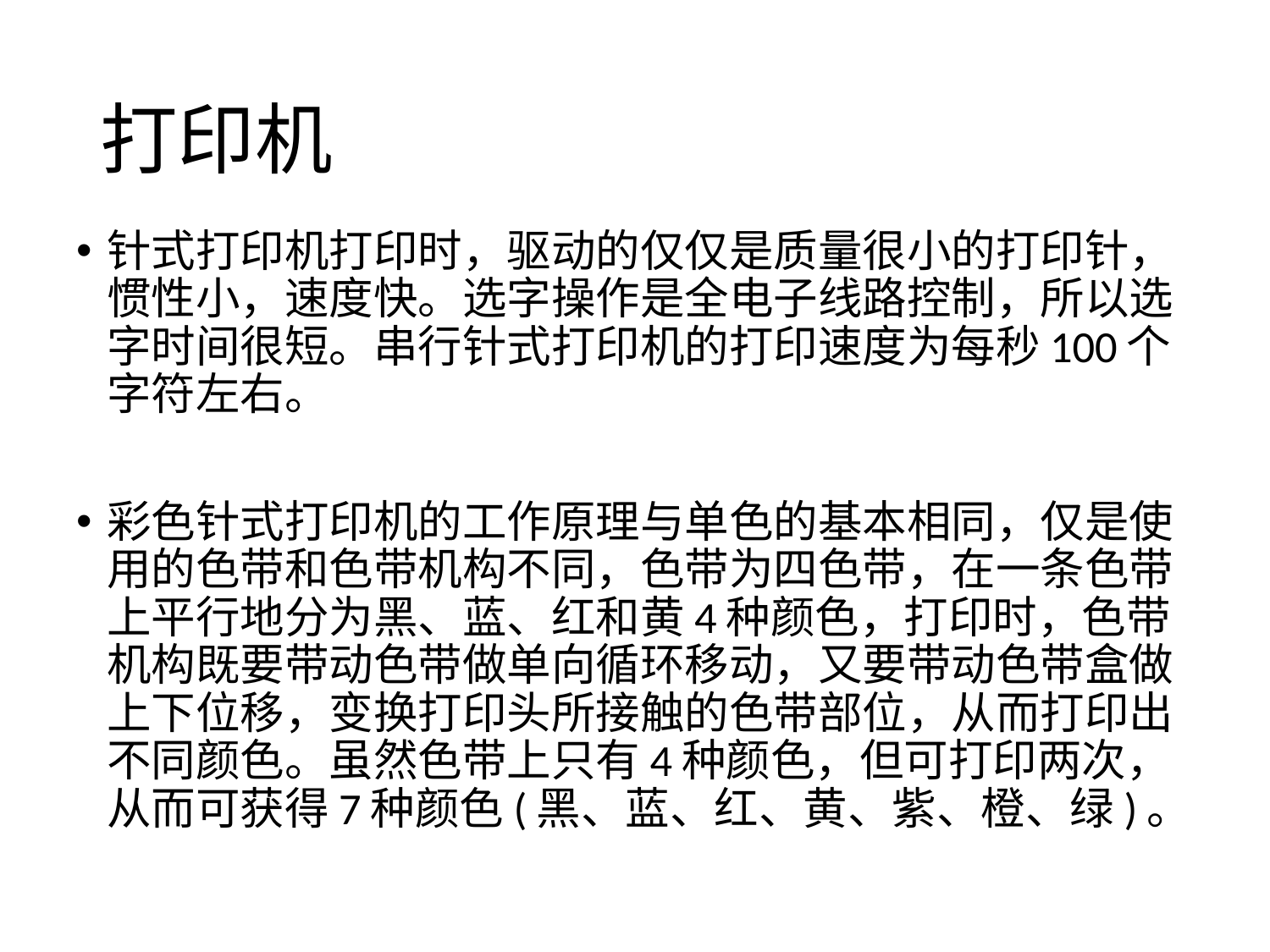

# 打印机
针式打印机打印时，驱动的仅仅是质量很小的打印针，惯性小，速度快。选字操作是全电子线路控制，所以选字时间很短。串行针式打印机的打印速度为每秒100个字符左右。

彩色针式打印机的工作原理与单色的基本相同，仅是使用的色带和色带机构不同，色带为四色带，在一条色带上平行地分为黑、蓝、红和黄4种颜色，打印时，色带机构既要带动色带做单向循环移动，又要带动色带盒做上下位移，变换打印头所接触的色带部位，从而打印出不同颜色。虽然色带上只有4种颜色，但可打印两次，从而可获得7种颜色(黑、蓝、红、黄、紫、橙、绿)。